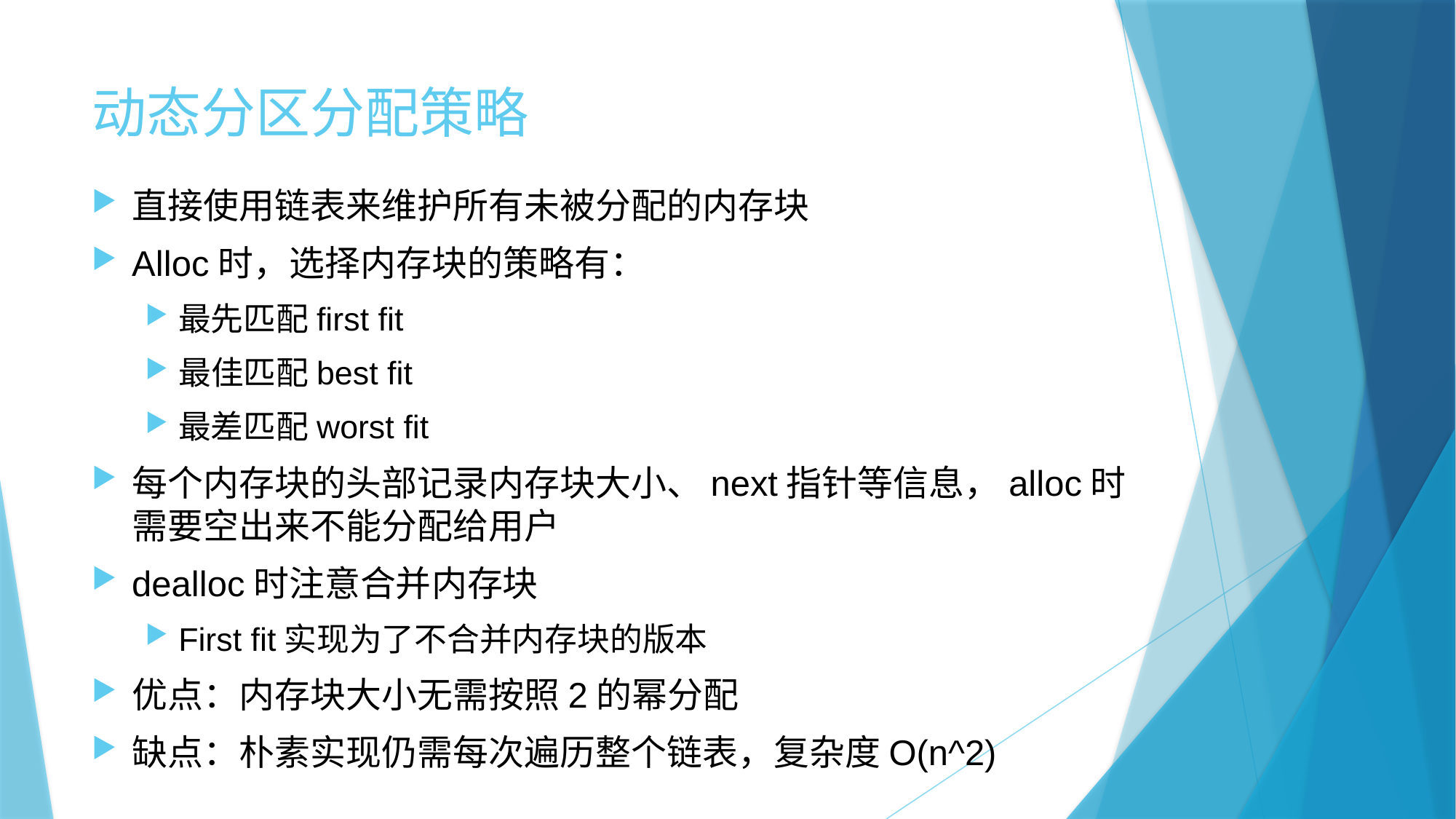

# 动态分区分配策略
直接使用链表来维护所有未被分配的内存块
Alloc时，选择内存块的策略有：
最先匹配first fit
最佳匹配best fit
最差匹配worst fit
每个内存块的头部记录内存块大小、next指针等信息，alloc时需要空出来不能分配给用户
dealloc时注意合并内存块
First fit实现为了不合并内存块的版本
优点：内存块大小无需按照2的幂分配
缺点：朴素实现仍需每次遍历整个链表，复杂度O(n^2)